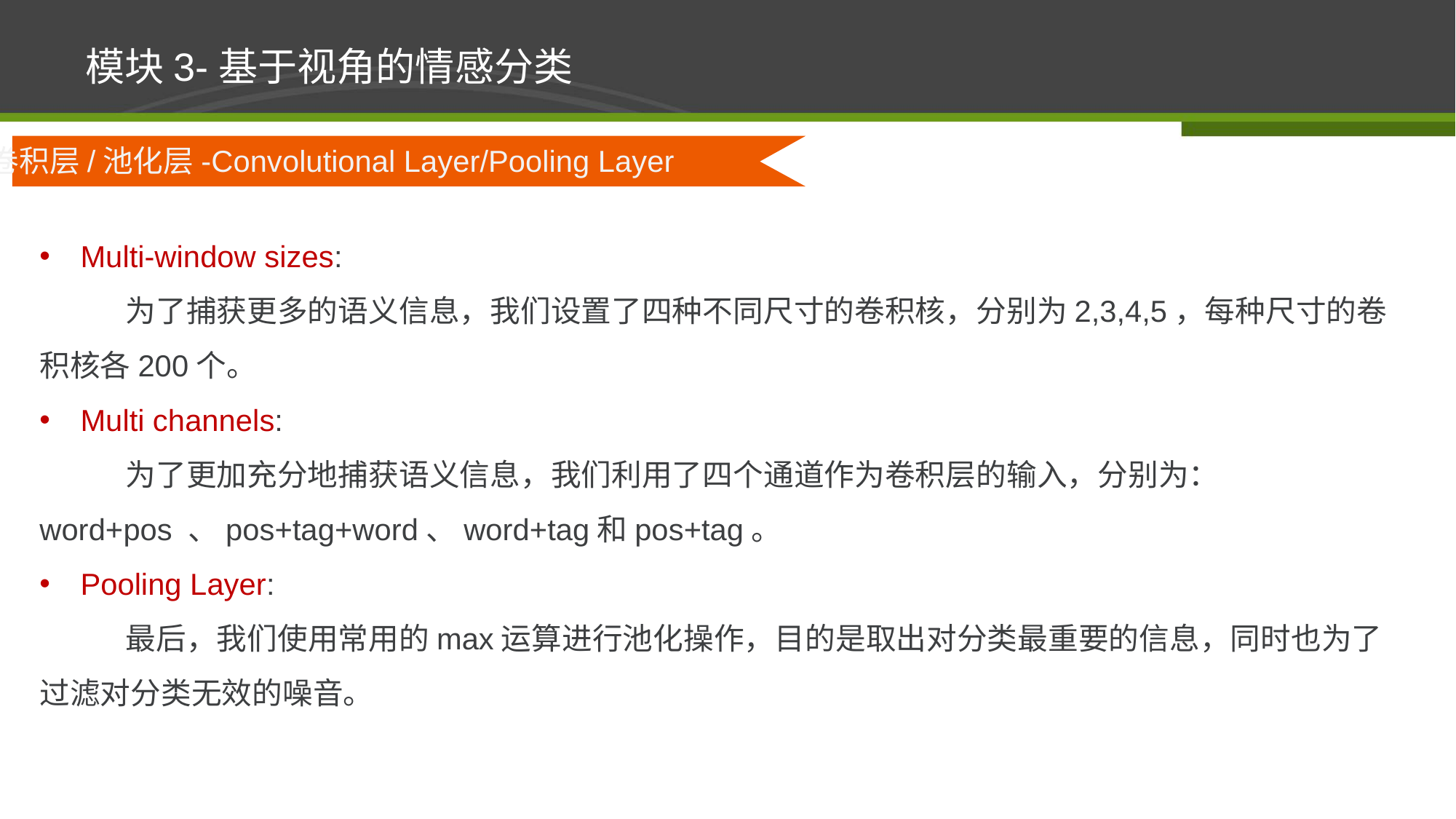

# 模块3-基于视角的情感分类

卷积层/池化层-Convolutional Layer/Pooling Layer
Multi-window sizes:
为了捕获更多的语义信息，我们设置了四种不同尺寸的卷积核，分别为2,3,4,5，每种尺寸的卷积核各200个。
Multi channels:
为了更加充分地捕获语义信息，我们利用了四个通道作为卷积层的输入，分别为： word+pos 、pos+tag+word、word+tag和pos+tag。
Pooling Layer:
最后，我们使用常用的max运算进行池化操作，目的是取出对分类最重要的信息，同时也为了过滤对分类无效的噪音。